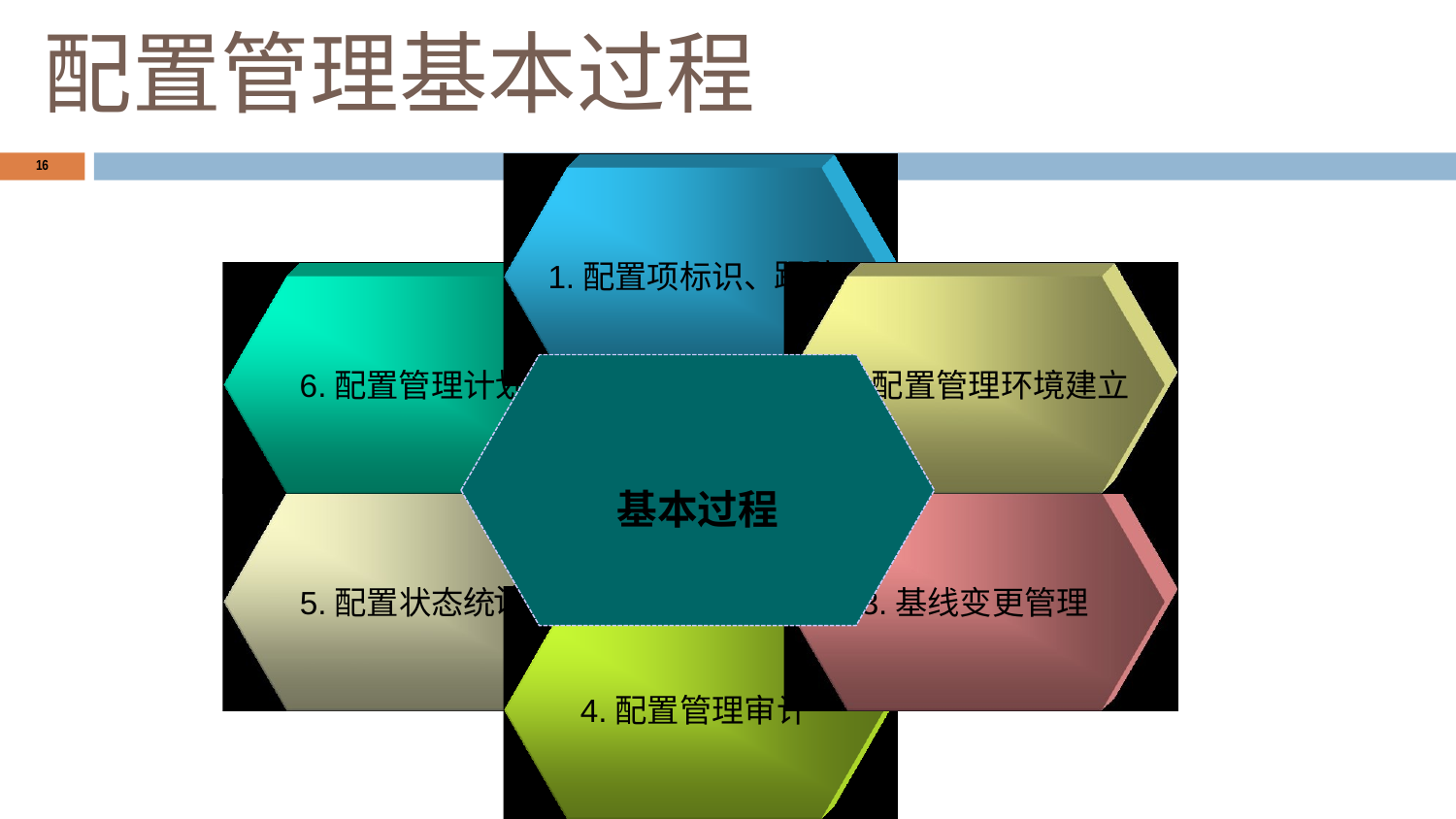

# 配置管理基本过程

16
1.配置项标识、
跟踪

6.配置管理计划
2.配置管理环境建立

基本过程
5.配置状态统
3.基线变更管理
计

4.配置管理审计